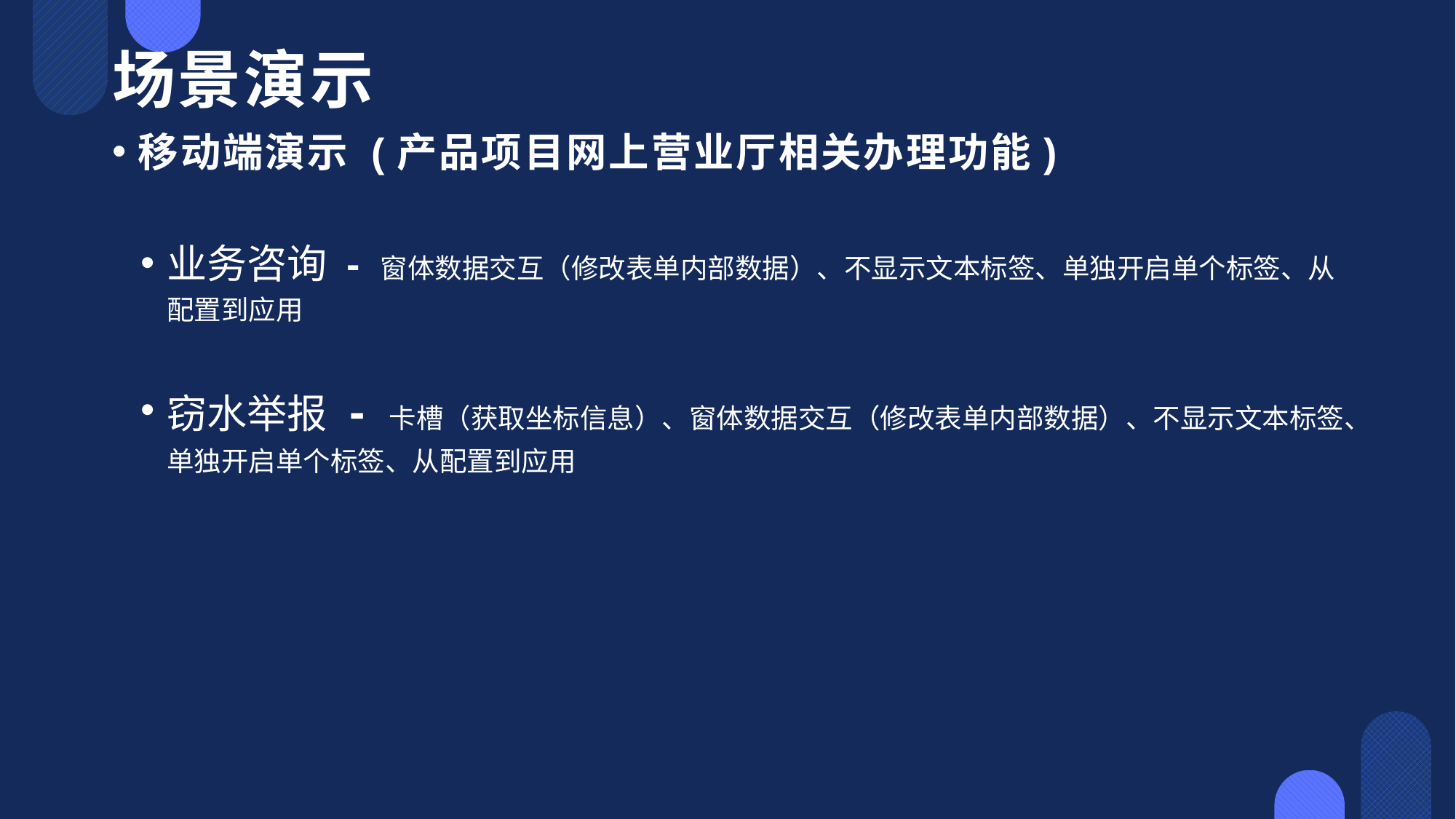

场景演示
移动端演示 (产品项目网上营业厅相关办理功能)
业务咨询 - 窗体数据交互（修改表单内部数据）、不显示文本标签、单独开启单个标签、从配置到应用
窃水举报 - 卡槽（获取坐标信息）、窗体数据交互（修改表单内部数据）、不显示文本标签、单独开启单个标签、从配置到应用